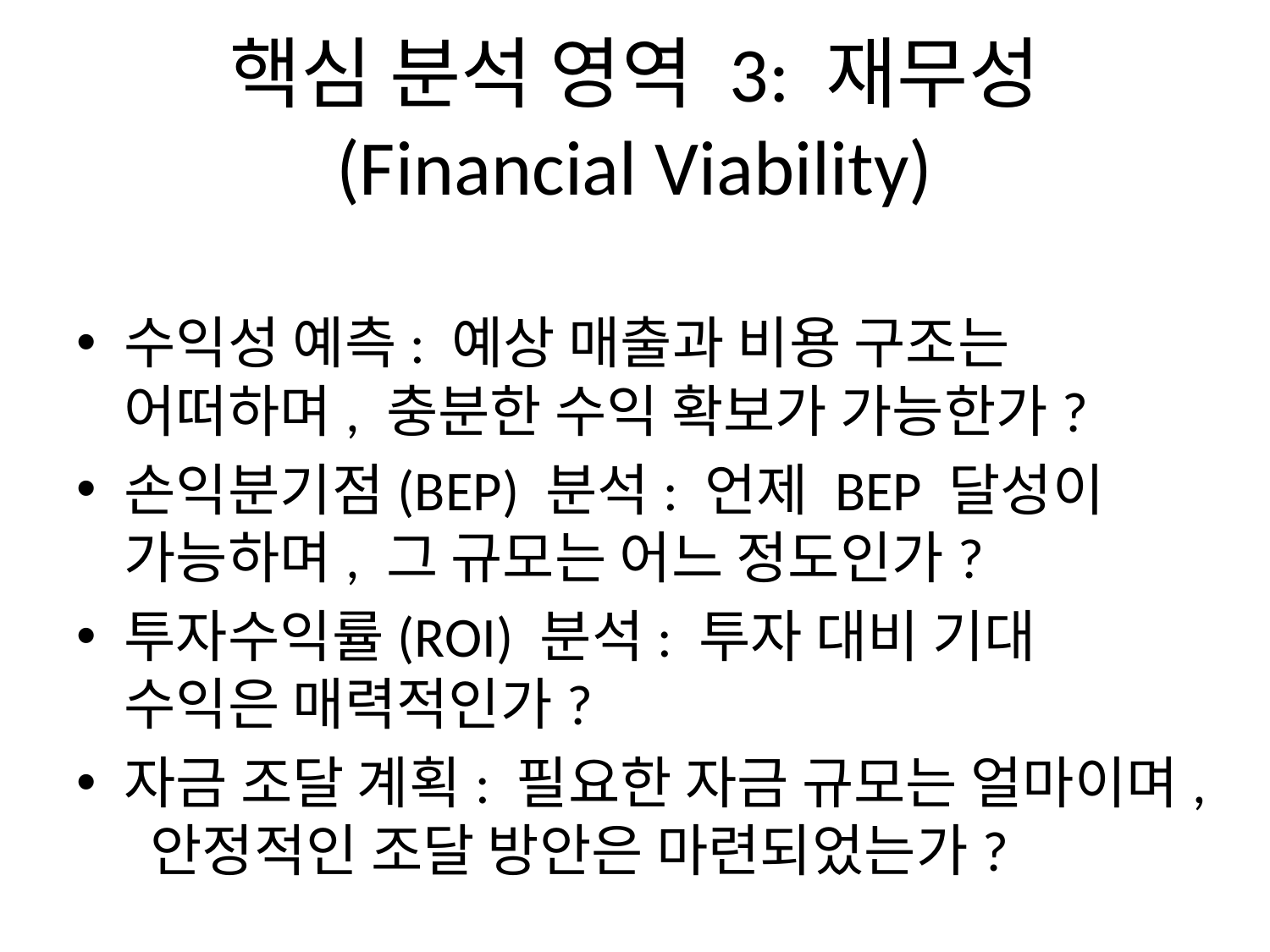

# 핵심 분석 영역 3: 재무성 (Financial Viability)

수익성 예측: 예상 매출과 비용 구조는 어떠하며, 충분한 수익 확보가 가능한가?
손익분기점(BEP) 분석: 언제 BEP 달성이 가능하며, 그 규모는 어느 정도인가?
투자수익률(ROI) 분석: 투자 대비 기대 수익은 매력적인가?
자금 조달 계획: 필요한 자금 규모는 얼마이며, 안정적인 조달 방안은 마련되었는가?